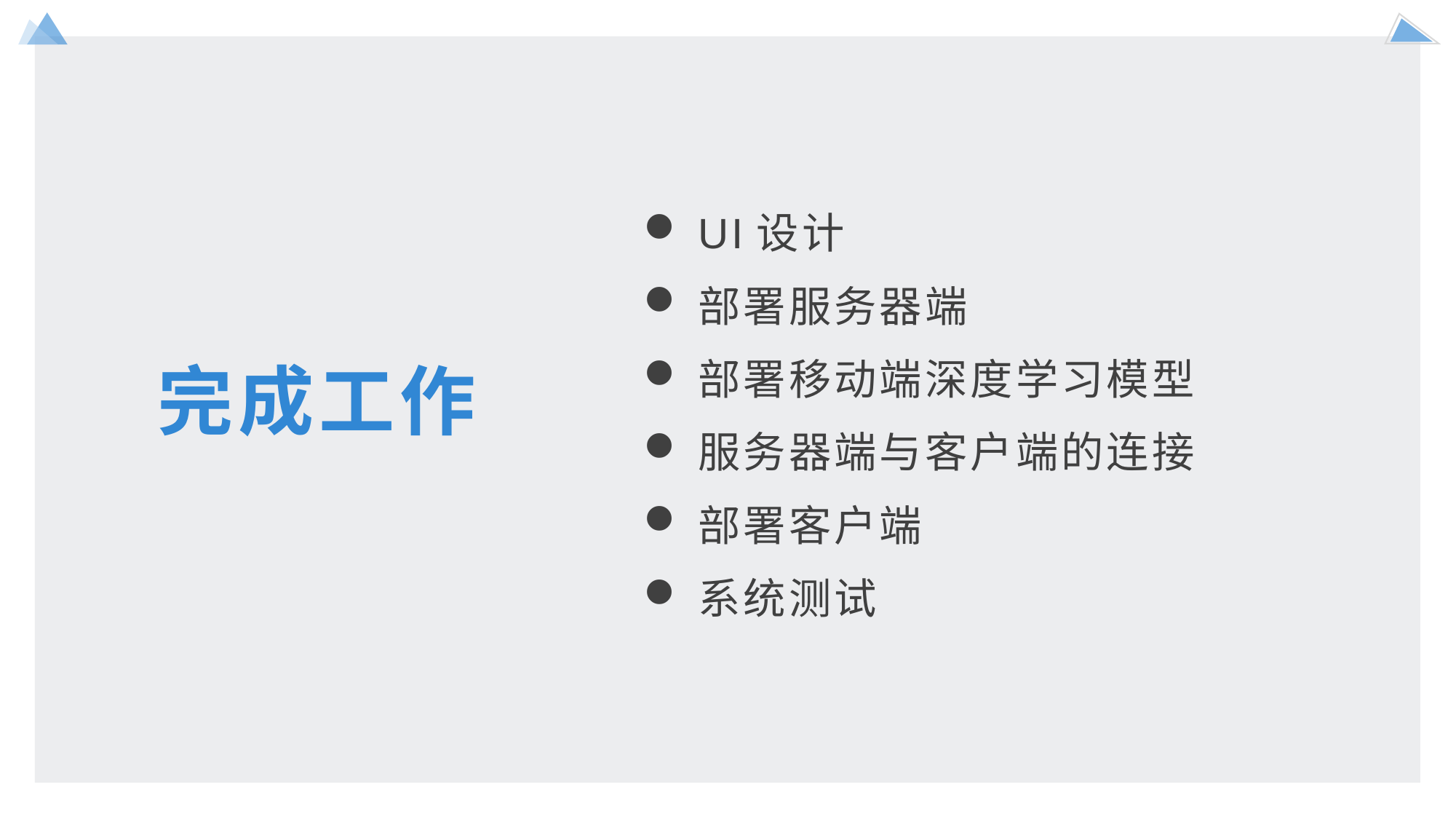

UI设计
部署服务器端
部署移动端深度学习模型
服务器端与客户端的连接
部署客户端
系统测试
完成工作